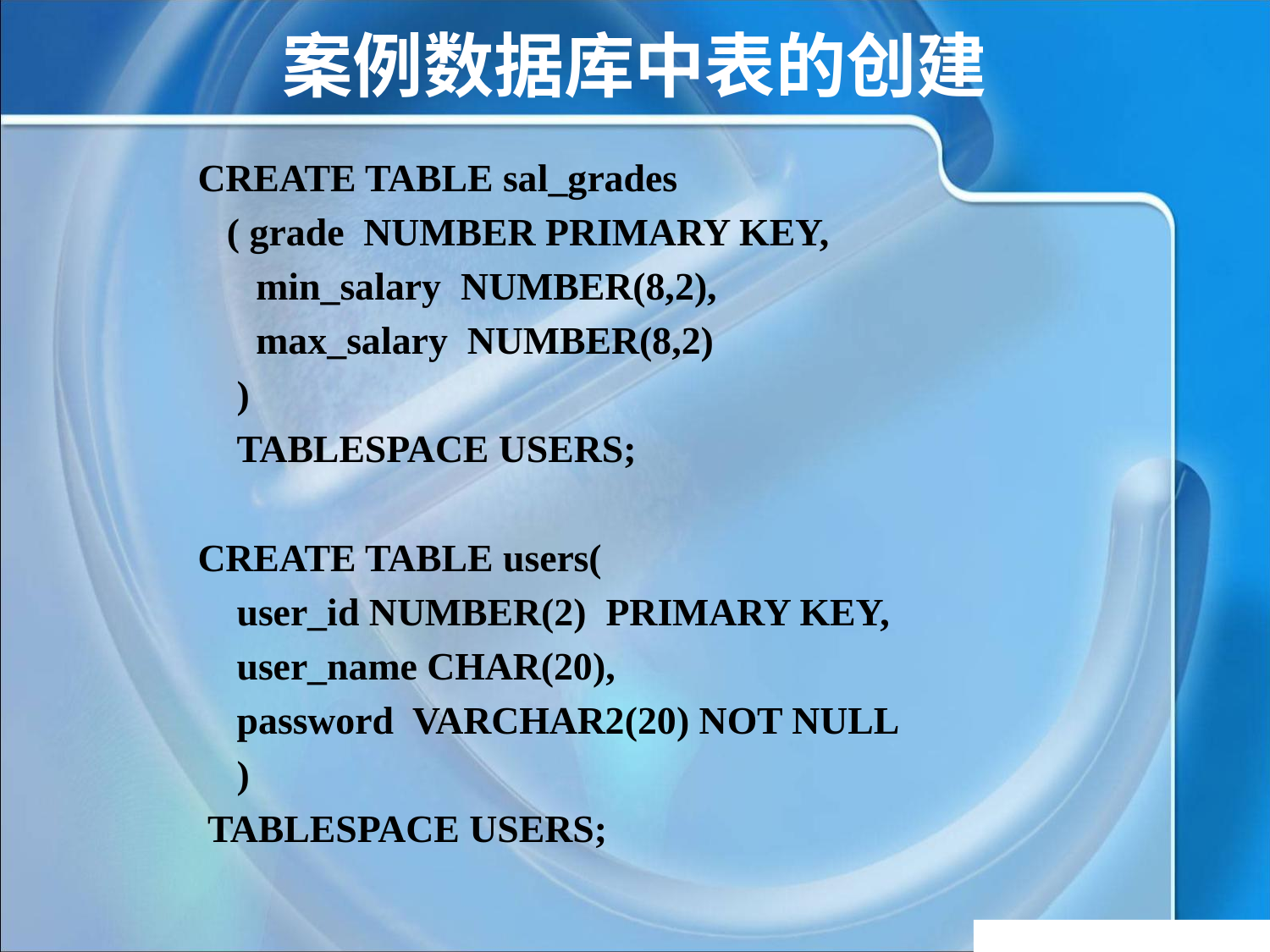

# 案例数据库中表的创建
CREATE TABLE sal_grades
   ( grade  NUMBER PRIMARY KEY,
      min_salary  NUMBER(8,2),
      max_salary  NUMBER(8,2)
    )
    TABLESPACE USERS;

CREATE TABLE users(
    user_id NUMBER(2)  PRIMARY KEY,
    user_name CHAR(20),
    password  VARCHAR2(20) NOT NULL
    )
 TABLESPACE USERS;
43